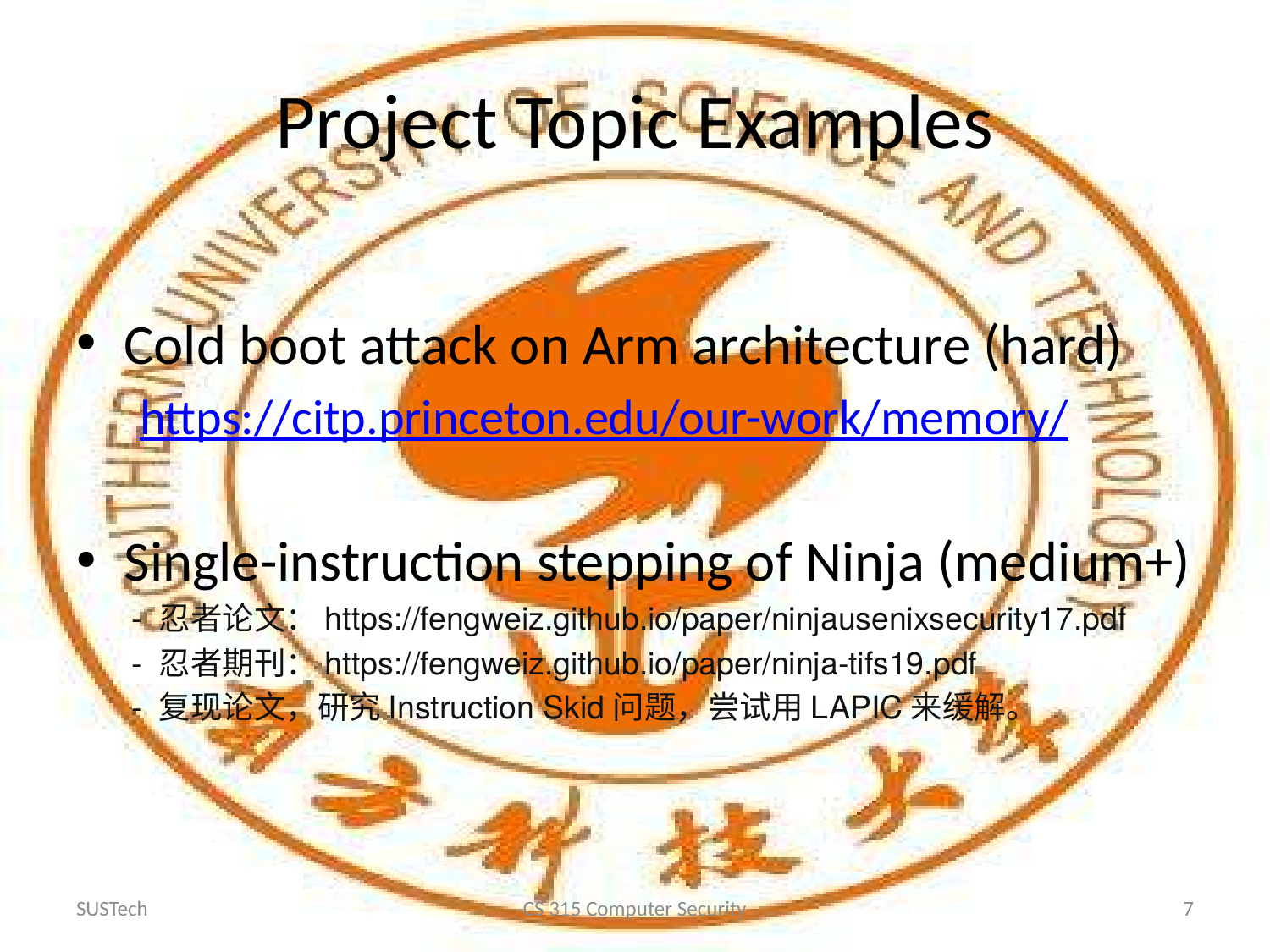

# Project Topic Examples

Cold boot attack on Arm architecture (hard)
https://citp.princeton.edu/our-work/memory/

Single-instruction stepping of Ninja (medium+)
- 忍者论文：https://fengweiz.github.io/paper/ninjausenixsecurity17.pdf
- 忍者期刊：https://fengweiz.github.io/paper/ninja-tifs19.pdf
- 复现论文，研究Instruction Skid问题，尝试用LAPIC来缓解。

SUSTech
CS 315 Computer Security
7